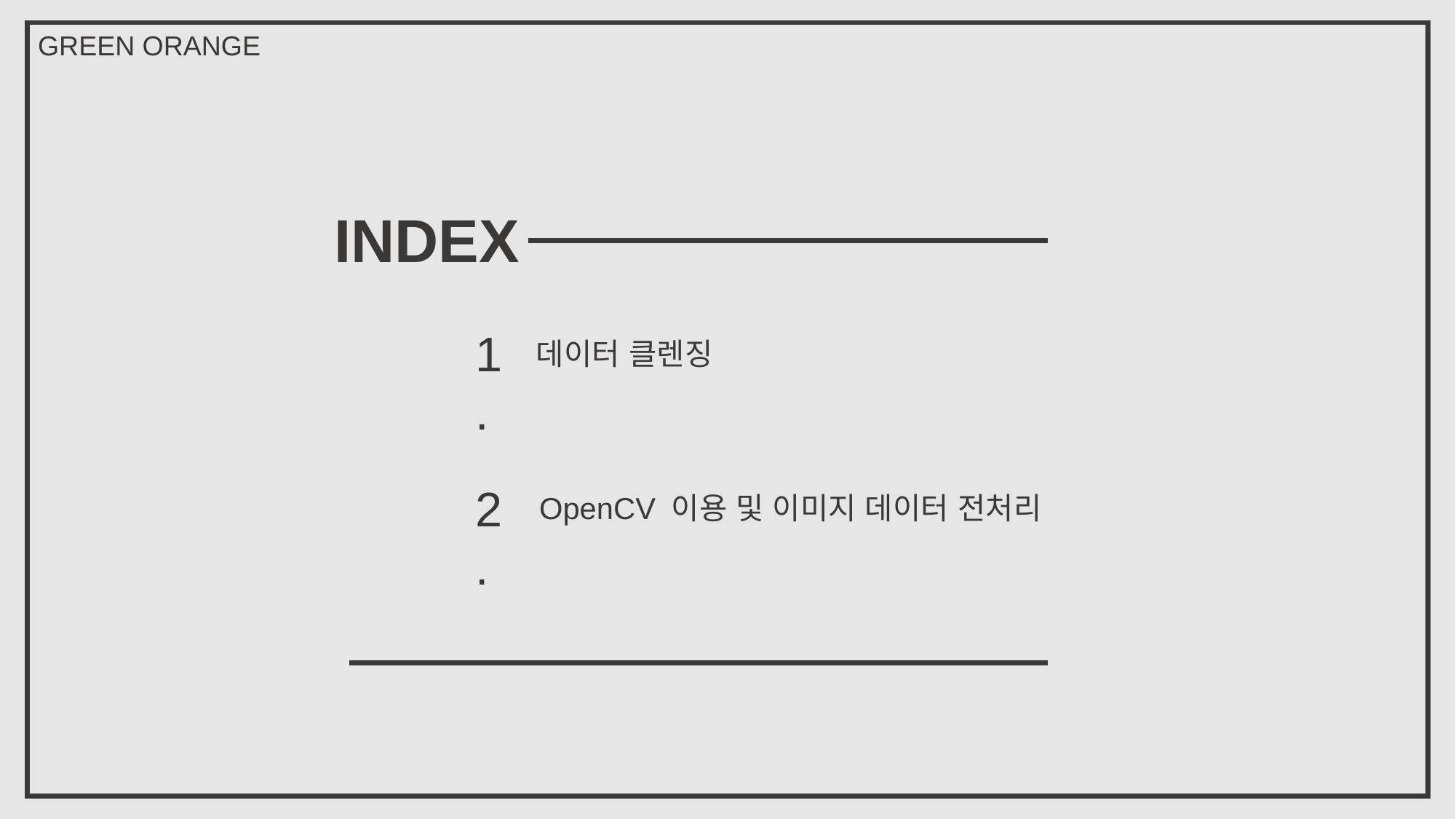

GREEN ORANGE

INDEX
1.
데이터 클렌징
2.
OpenCV 이용 및 이미지 데이터 전처리